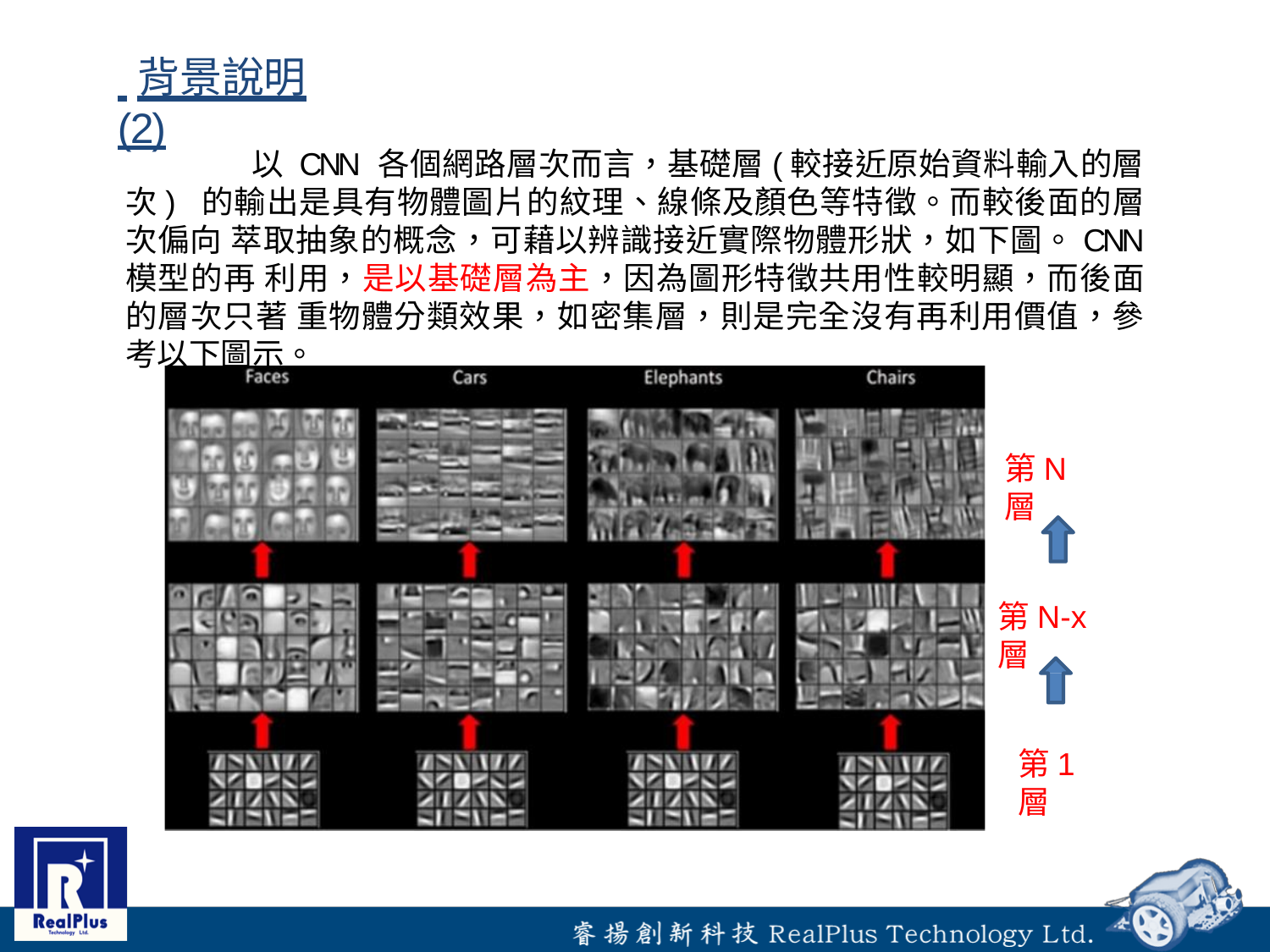

# 背景說明(2)
以 CNN 各個網路層次而言，基礎層(較接近原始資料輸入的層次)  的輸出是具有物體圖片的紋理、線條及顏色等特徵。而較後面的層次偏向 萃取抽象的概念，可藉以辨識接近實際物體形狀，如下圖。CNN 模型的再 利用，是以基礎層為主，因為圖形特徵共用性較明顯，而後面的層次只著 重物體分類效果，如密集層，則是完全沒有再利用價值，參考以下圖示。

第N層

第N-x層

第1層